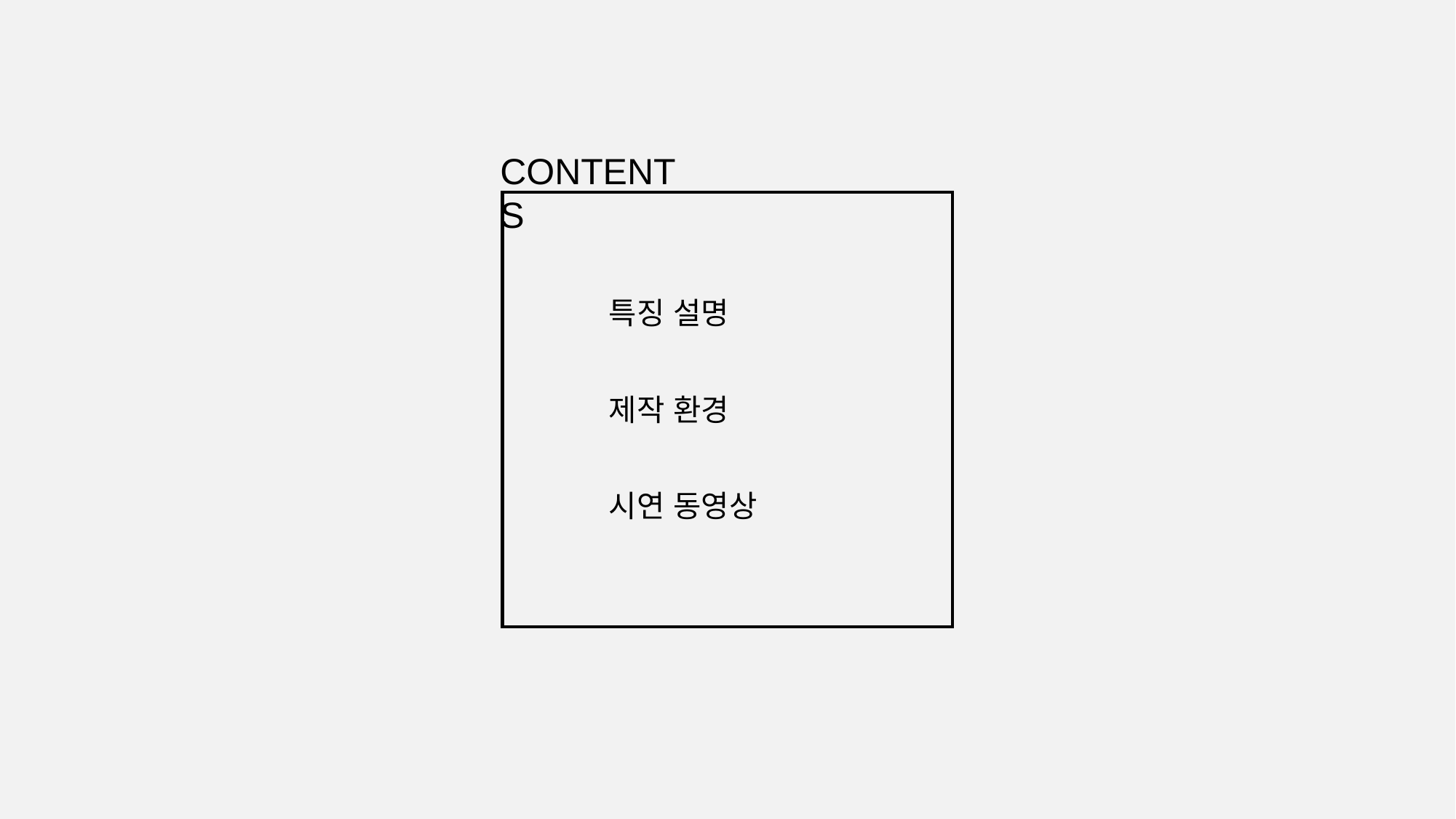

CONTENTS

특징 설명
제작 환경
시연 동영상